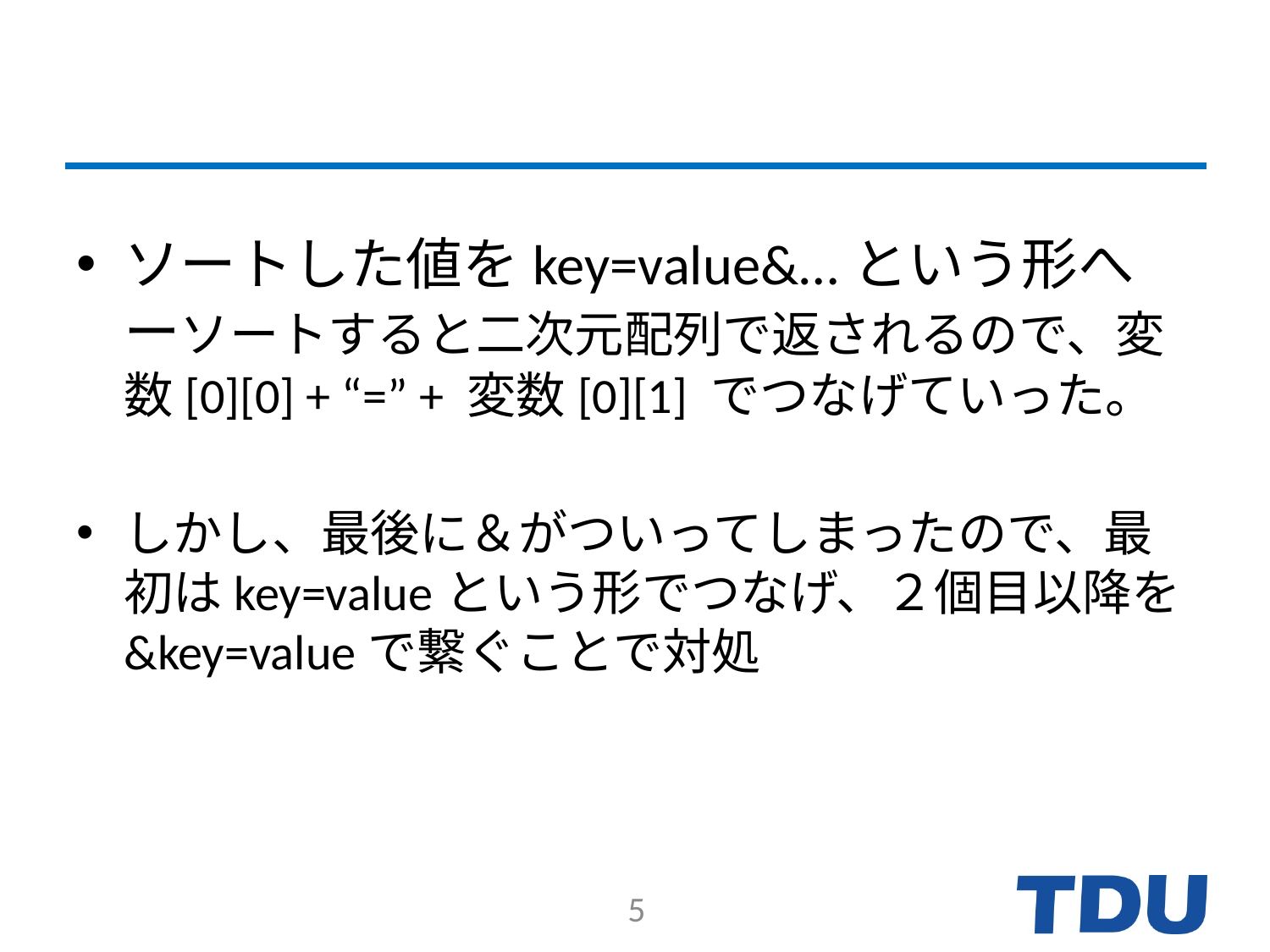

#
ソートした値をkey=value&…という形へ
ーソートすると二次元配列で返されるので、変数[0][0] + “=” + 変数[0][1] でつなげていった。

しかし、最後に＆がついってしまったので、最初はkey=valueという形でつなげ、２個目以降を&key=valueで繋ぐことで対処
5